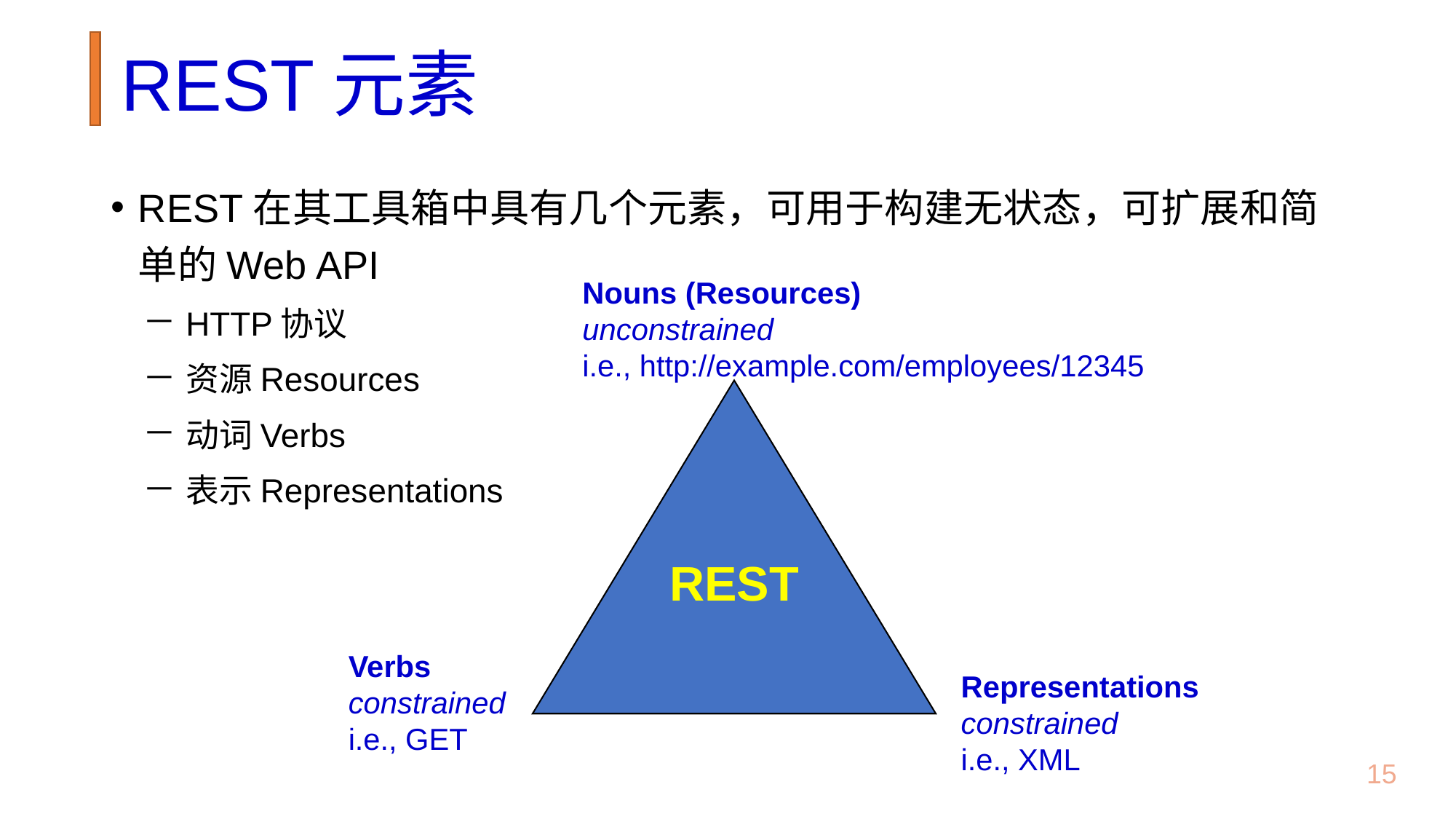

# REST元素
REST在其工具箱中具有几个元素，可用于构建无状态，可扩展和简单的Web API
HTTP协议
资源Resources
动词Verbs
表示Representations
Nouns (Resources)
unconstrained
i.e., http://example.com/employees/12345

REST
Verbs
constrained
i.e., GET
Representations
constrained
i.e., XML
15